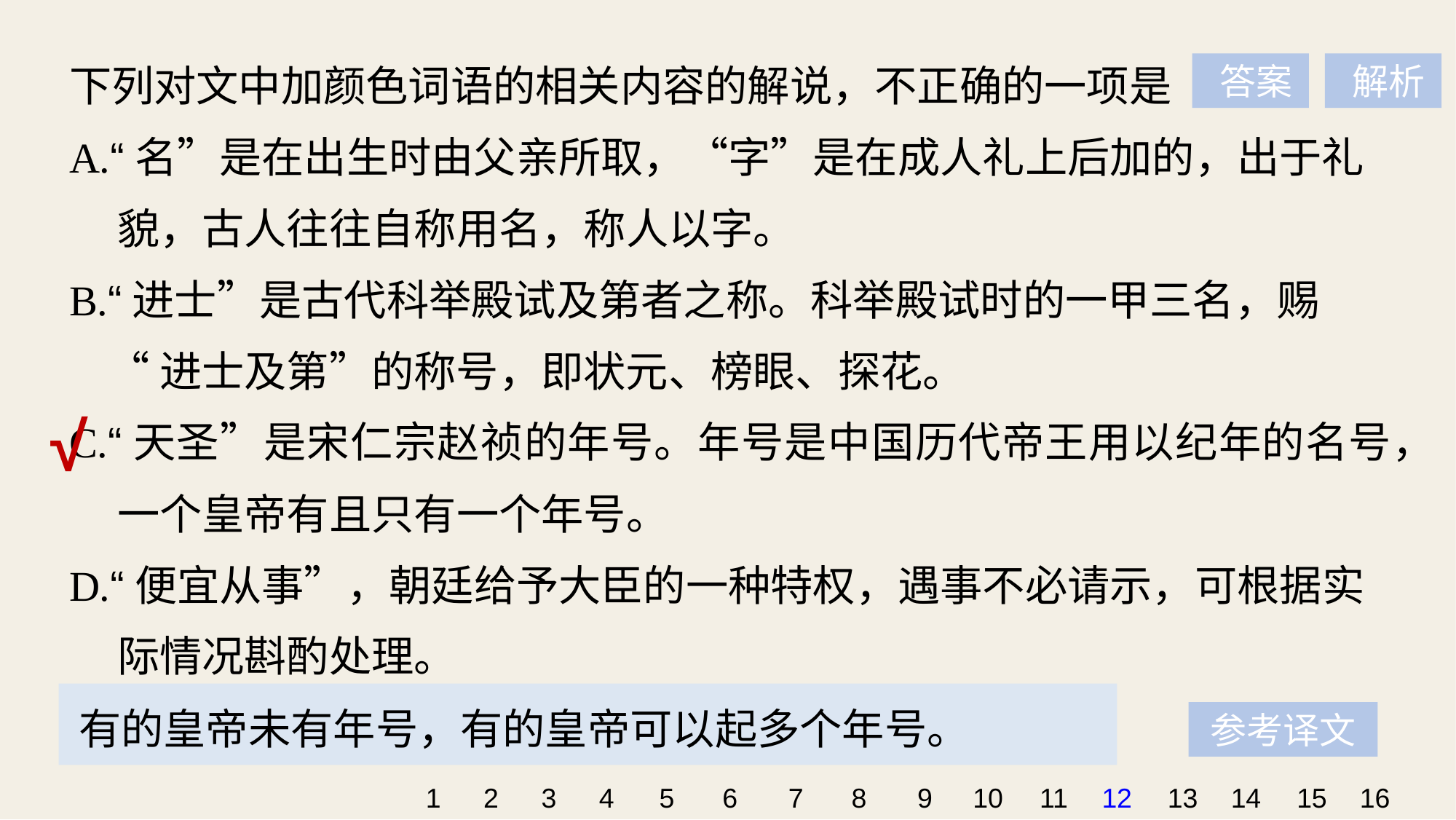

下列对文中加颜色词语的相关内容的解说，不正确的一项是
A.“名”是在出生时由父亲所取，“字”是在成人礼上后加的，出于礼
    貌，古人往往自称用名，称人以字。
B.“进士”是古代科举殿试及第者之称。科举殿试时的一甲三名，赐
    “进士及第”的称号，即状元、榜眼、探花。
C.“天圣”是宋仁宗赵祯的年号。年号是中国历代帝王用以纪年的名号，
    一个皇帝有且只有一个年号。
D.“便宜从事”，朝廷给予大臣的一种特权，遇事不必请示，可根据实
    际情况斟酌处理。
 答案
 解析
√
有的皇帝未有年号，有的皇帝可以起多个年号。

参考译文
1
2
3
4
5
6
7
8
9
10
11
12
13
14
15
16